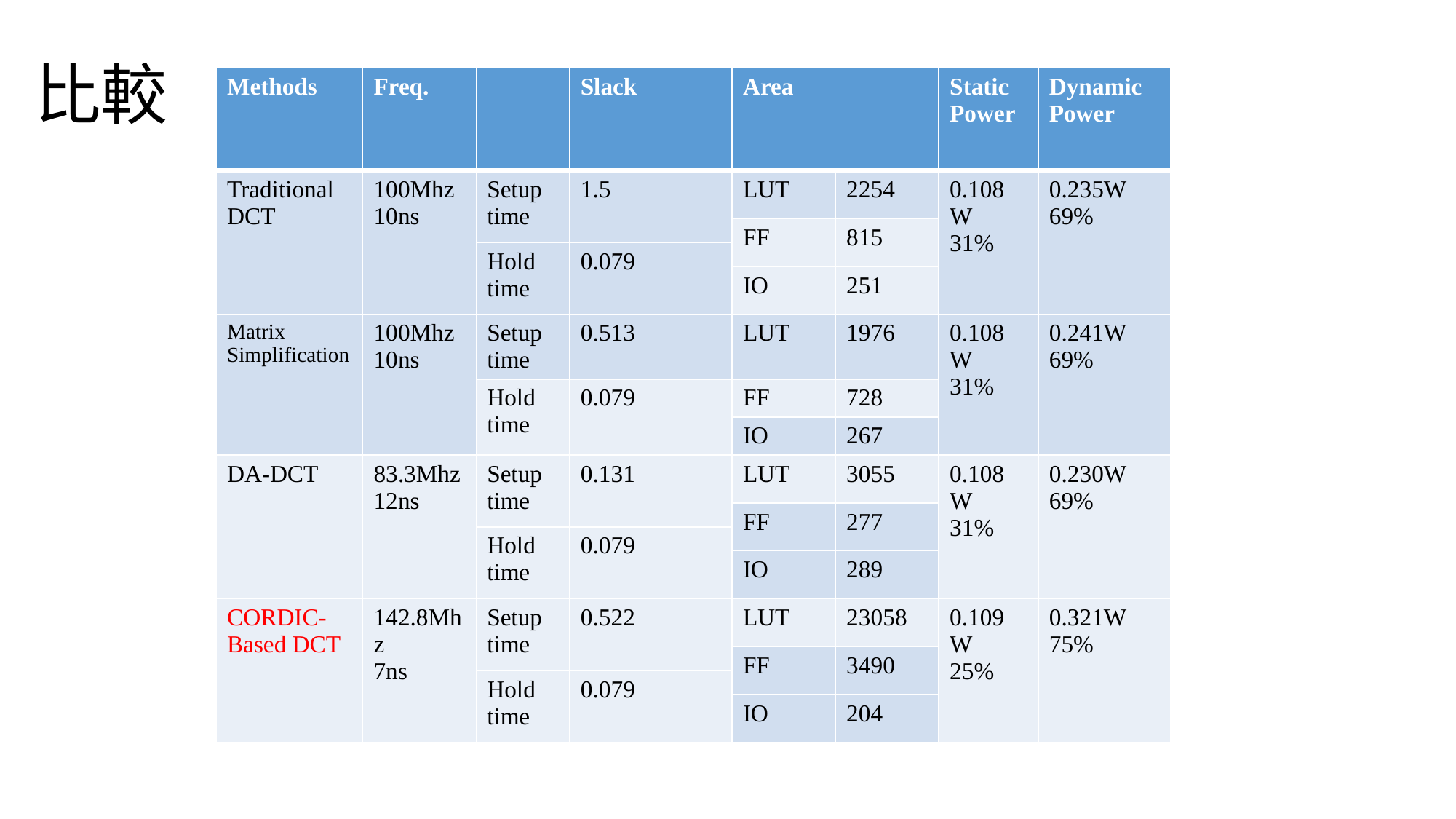

# 比較
| Methods | Freq. |  | Slack | Area |  | Static Power | Dynamic Power |
| --- | --- | --- | --- | --- | --- | --- | --- |
| Traditional DCT | 100Mhz 10ns | Setup time | 1.5 | LUT | 2254 | 0.108W 31% | 0.235W 69% |
|  |  |  |  | FF | 815 |  |  |
|  |  | Hold time | 0.079 |  |  |  |  |
|  |  |  |  | IO | 251 |  |  |
| Matrix Simplification | 100Mhz 10ns | Setup time | 0.513 | LUT | 1976 | 0.108W 31% | 0.241W 69% |
|  |  | Hold time | 0.079 | FF | 728 |  |  |
|  |  |  |  | IO | 267 |  |  |
| DA-DCT | 83.3Mhz 12ns | Setup time | 0.131 | LUT | 3055 | 0.108W 31% | 0.230W 69% |
|  |  |  |  | FF | 277 |  |  |
|  |  | Hold time | 0.079 |  |  |  |  |
|  |  |  |  | IO | 289 |  |  |
| CORDIC-Based DCT | 142.8Mhz 7ns | Setup time | 0.522 | LUT | 23058 | 0.109W 25% | 0.321W 75% |
|  |  |  |  | FF | 3490 |  |  |
|  |  | Hold time | 0.079 |  |  |  |  |
|  |  |  |  | IO | 204 |  |  |